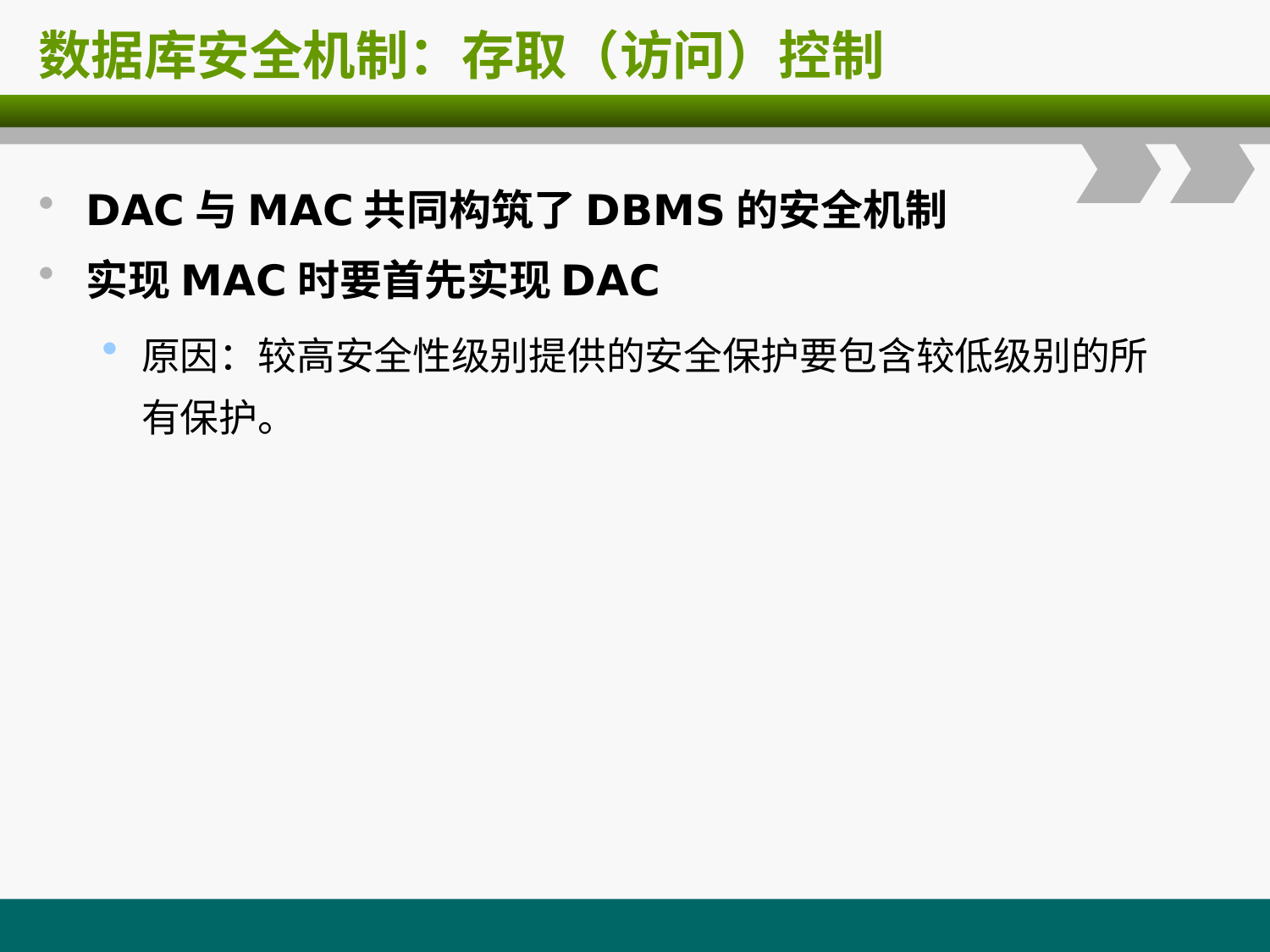

# 数据库安全机制：存取（访问）控制
DAC与MAC共同构筑了DBMS的安全机制
实现MAC时要首先实现DAC
原因：较高安全性级别提供的安全保护要包含较低级别的所有保护。